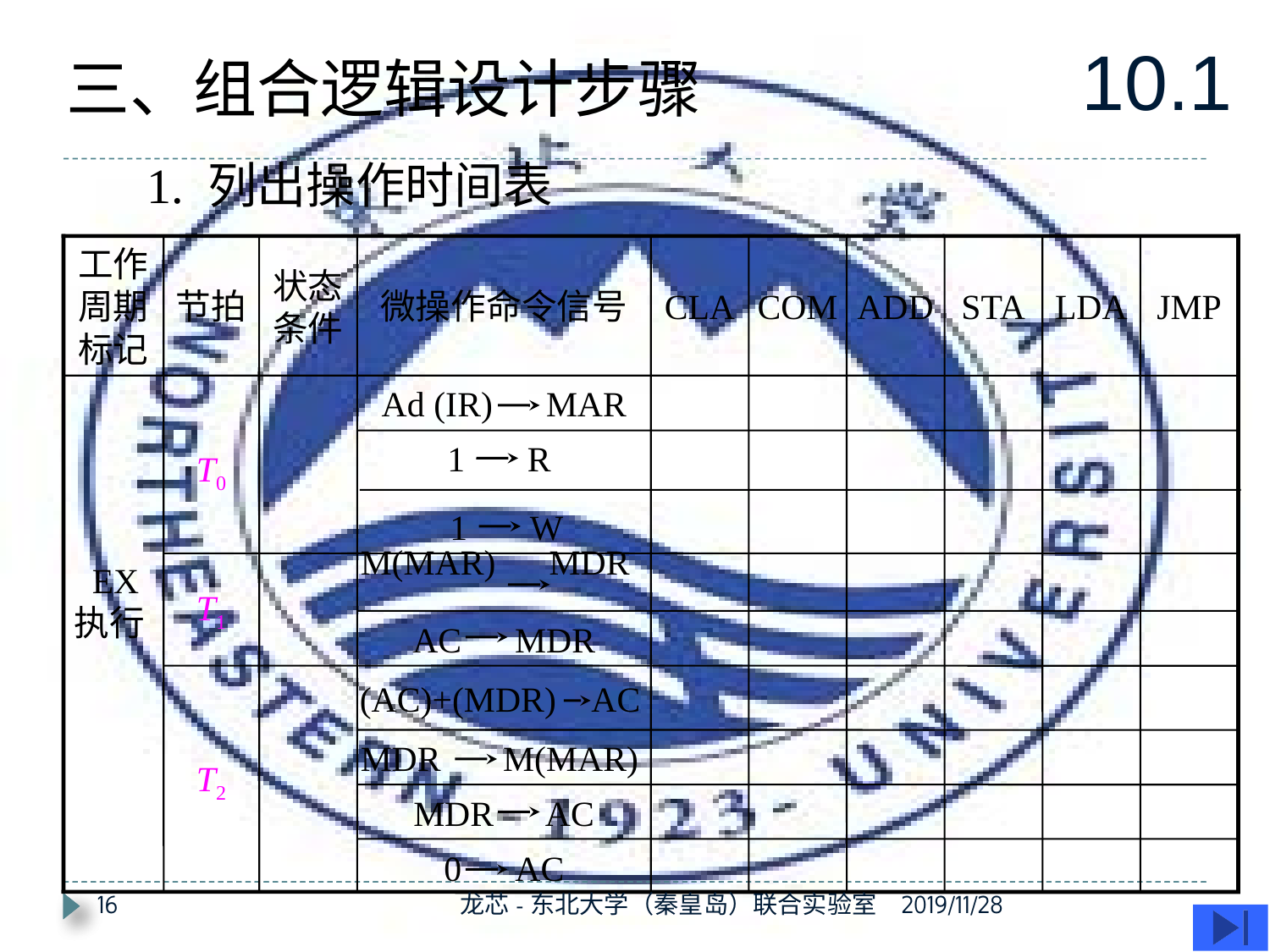

10.1
三、组合逻辑设计步骤
1. 列出操作时间表
工作周期标记

节拍
状态条件
微操作命令信号
CLA
COM
ADD
STA

LDA
JMP

  EX
执行
Ad (IR)      MAR

T0
1       R

1       W

T1

M(MAR)      MDR

AC      MDR

T2

(AC)+(MDR)    AC

MDR       M(MAR)

MDR      AC

0      AC

16
龙芯-东北大学（秦皇岛）联合实验室
2019/11/28